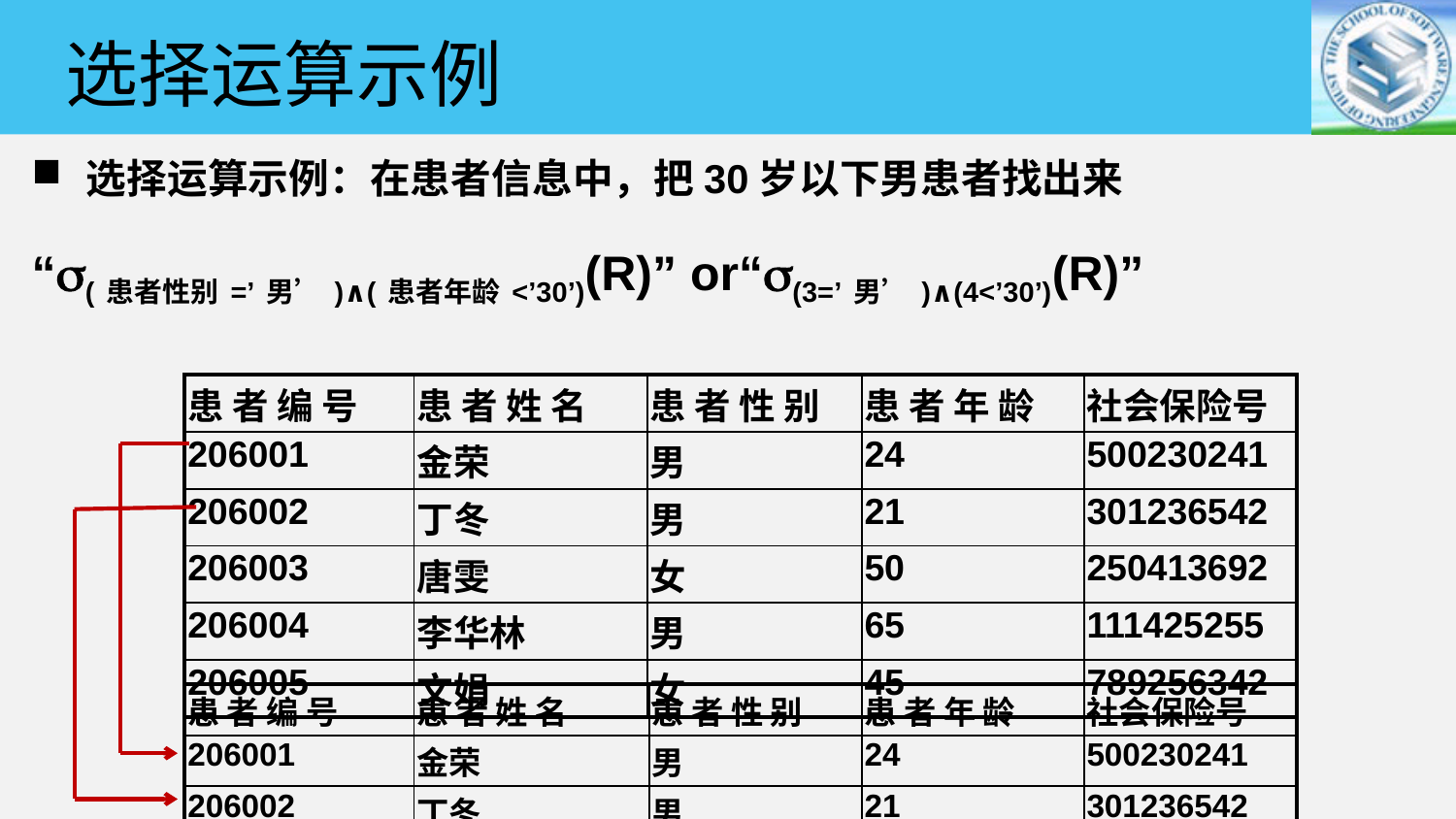

选择运算示例
选择运算示例：在患者信息中，把30岁以下男患者找出来
“σ(患者性别=’男’)∧(患者年龄<’30’)(R)” or“σ(3=’男’)∧(4<’30’)(R)”
| 患 者 编 号 | 患 者 姓 名 | 患 者 性 别 | 患 者 年 龄 | 社会保险号 |
| --- | --- | --- | --- | --- |
| 206001 | 金荣 | 男 | 24 | 500230241 |
| 206002 | 丁冬 | 男 | 21 | 301236542 |
| 206003 | 唐雯 | 女 | 50 | 250413692 |
| 206004 | 李华林 | 男 | 65 | 111425255 |
| 206005 | 文娟 | 女 | 45 | 789256342 |
| 患 者 编 号 | 患 者 姓 名 | 患 者 性 别 | 患 者 年 龄 | 社会保险号 |
| --- | --- | --- | --- | --- |
| 206001 | 金荣 | 男 | 24 | 500230241 |
| 206002 | 丁冬 | 男 | 21 | 301236542 |